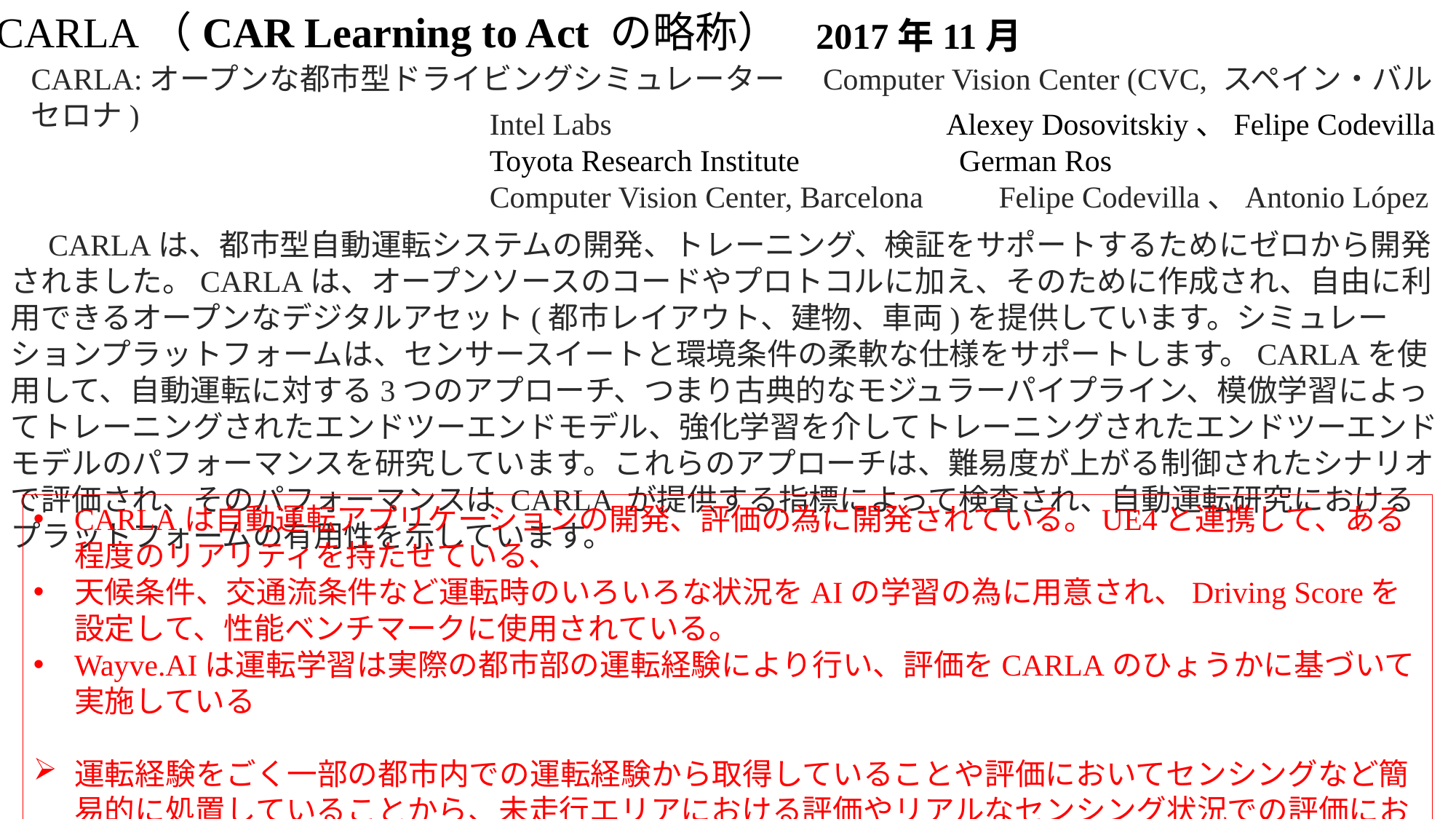

CARLA（CAR Learning to Act の略称）
2017年11月
CARLA:オープンな都市型ドライビングシミュレーター　Computer Vision Center (CVC, スペイン・バルセロナ)
Intel Labs　​​                                           Alexey Dosovitskiy、Felipe Codevilla
Toyota Research Institute　                 German Ros
Computer Vision Center, Barcelona　　Felipe Codevilla、Antonio López
　CARLAは、都市型自動運転システムの開発、トレーニング、検証をサポートするためにゼロから開発されました。CARLAは、オープンソースのコードやプロトコルに加え、そのために作成され、自由に利用できるオープンなデジタルアセット(都市レイアウト、建物、車両)を提供しています。シミュレーションプラットフォームは、センサースイートと環境条件の柔軟な仕様をサポートします。CARLAを使用して、自動運転に対する3つのアプローチ、つまり古典的なモジュラーパイプライン、模倣学習によってトレーニングされたエンドツーエンドモデル、強化学習を介してトレーニングされたエンドツーエンドモデルのパフォーマンスを研究しています。これらのアプローチは、難易度が上がる制御されたシナリオで評価され、そのパフォーマンスは CARLA が提供する指標によって検査され、自動運転研究におけるプラットフォームの有用性を示しています。
CARLAは自動運転アプリケーションの開発、評価の為に開発されている。UE4と連携して、ある程度のリアリティを持たせている、
天候条件、交通流条件など運転時のいろいろな状況をAIの学習の為に用意され、Driving Scoreを設定して、性能ベンチマークに使用されている。
Wayve.AIは運転学習は実際の都市部の運転経験により行い、評価をCARLAのひょうかに基づいて実施している

運転経験をごく一部の都市内での運転経験から取得していることや評価においてセンシングなど簡易的に処置していることから、未走行エリアにおける評価やリアルなセンシング状況での評価において道段階であることが課題である